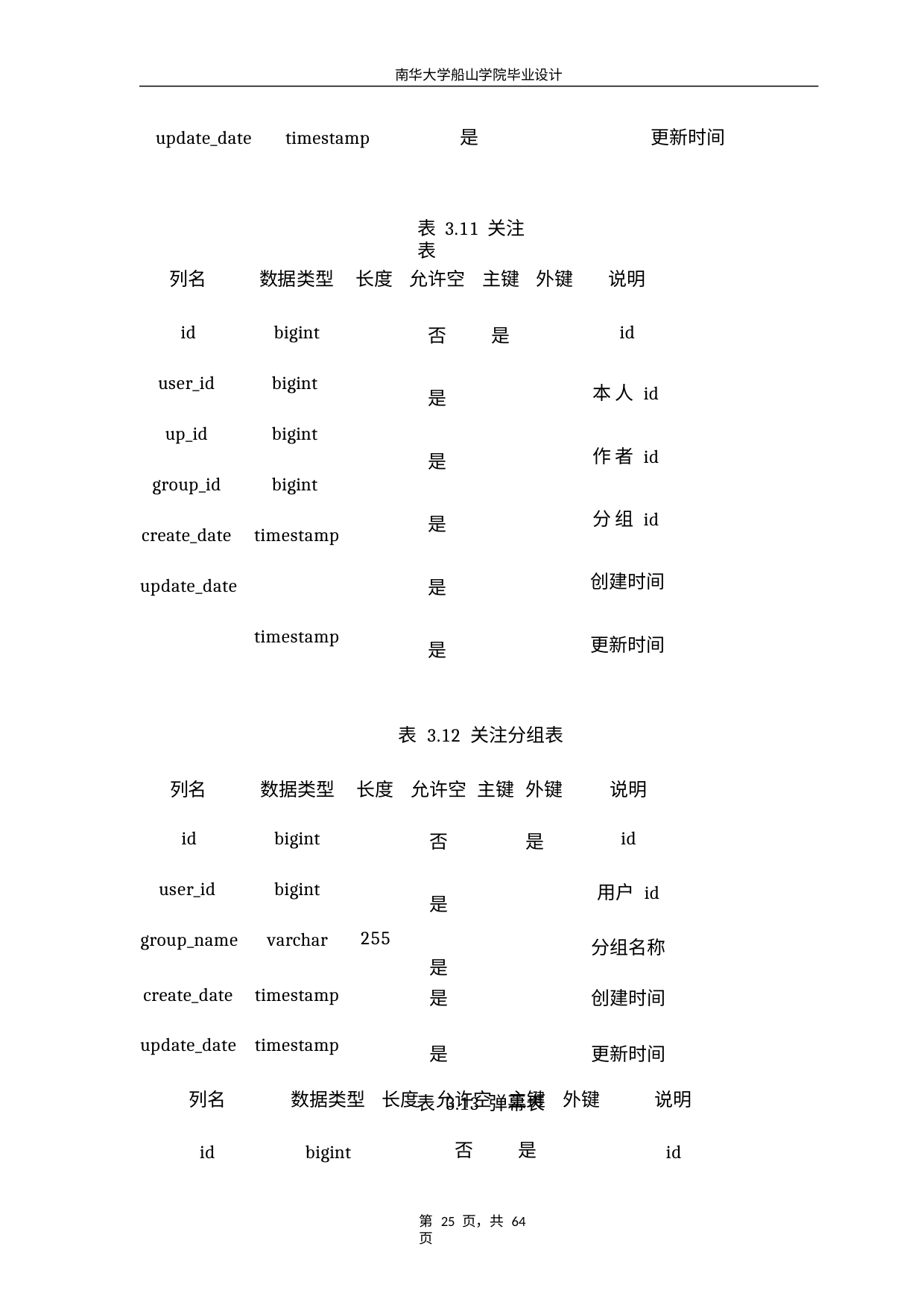

南华大学船山学院毕业设计

update_date
timestamp
是
更新时间
表 3.11 关注表
| 列名 | 数据类型 | 长度 | 允许空 | 主键 | 外键 | 说明 |
| --- | --- | --- | --- | --- | --- | --- |
| id user\_id up\_id group\_id create\_date update\_date | bigint bigint bigint bigint timestamp timestamp |  | 否 是 是 是 是 是 | 是 |  | id 本 人 id 作 者 id 分 组 id 创建时间 更新时间 |
|  |  |  | 表 3.12 关注分组表 |  |  |  |
| 列名 | 数据类型 | 长度 | 允许空 主键 外键 |  |  | 说明 |
| id user\_id group\_name | bigint bigint varchar | 255 | 否 是 是 是 |  |  | id 用户 id 分组名称 |
| create\_date update\_date | timestamp timestamp |  | 是 是 表 3.13 弹幕表 |  |  | 创建时间 更新时间 |
| 列名 | 数据类型 | 长度 | 允许空 | 主键 | 外键 | 说明 |
| --- | --- | --- | --- | --- | --- | --- |
| id | bigint |  | 否 | 是 |  | id |
第 25 页，共 64 页